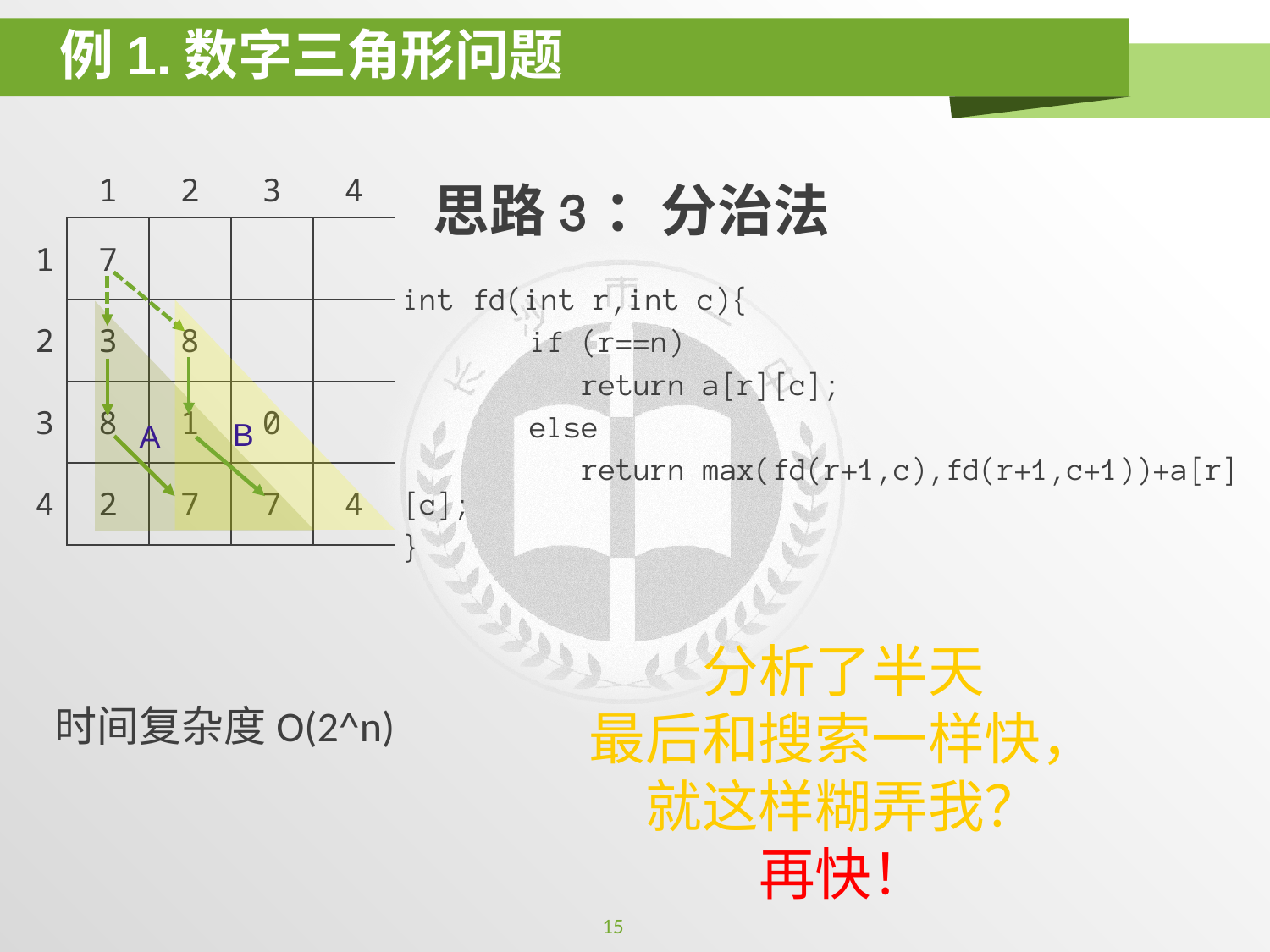

# 例1.数字三角形问题
|  | 1 | 2 | 3 | 4 |
| --- | --- | --- | --- | --- |
| 1 | 7 |  |  |  |
| 2 | 3 | 8 |  |  |
| 3 | 8 | 1 | 0 |  |
| 4 | 2 | 7 | 7 | 4 |
思路3：分治法
int fd(int r,int c){
	if (r==n)
	   return a[r][c];
	else
	   return max(fd(r+1,c),fd(r+1,c+1))+a[r][c];
}
   B

A

分析了半天
最后和搜索一样快，就这样糊弄我？
再快！
时间复杂度O(2^n)
15